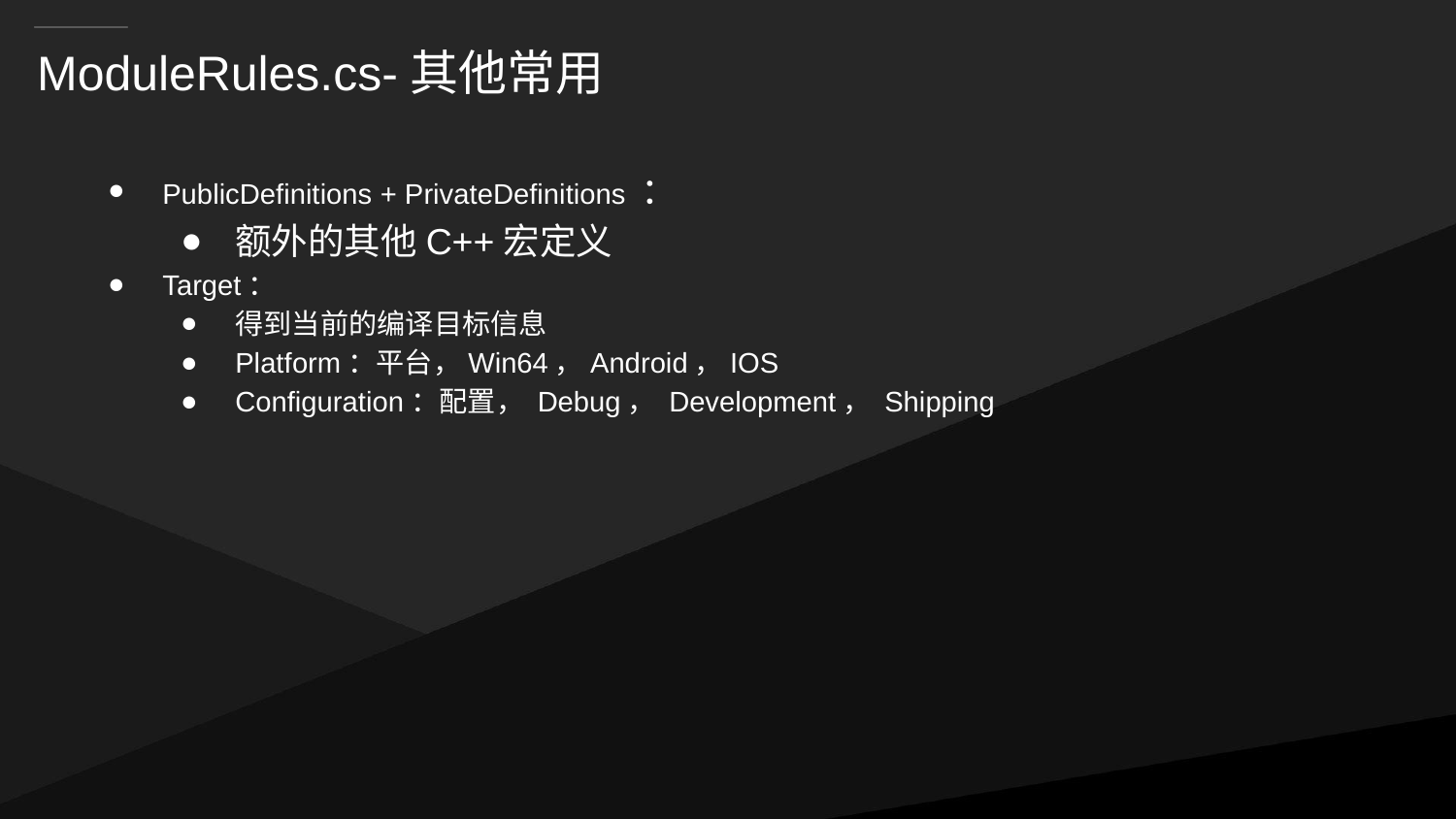

# ModuleRules.cs-其他常用

PublicDefinitions + PrivateDefinitions ：
额外的其他C++宏定义
Target：
得到当前的编译目标信息
Platform：平台，Win64，Android，IOS
Configuration：配置， Debug， Development， Shipping